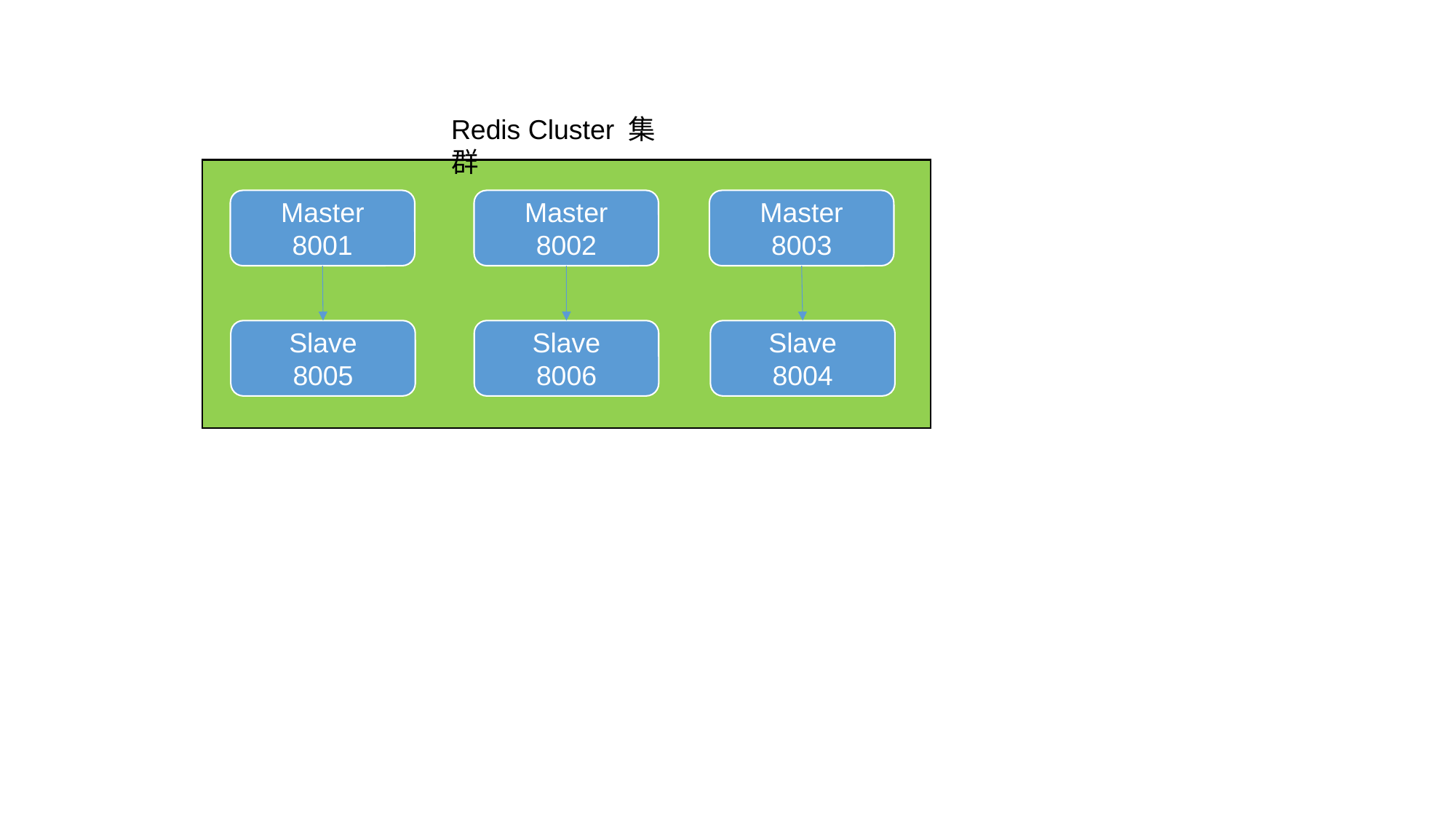

Redis Cluster 集群

Master
8001
Master
8002
Master
8003
Slave
8005
Slave
8006
Slave
8004